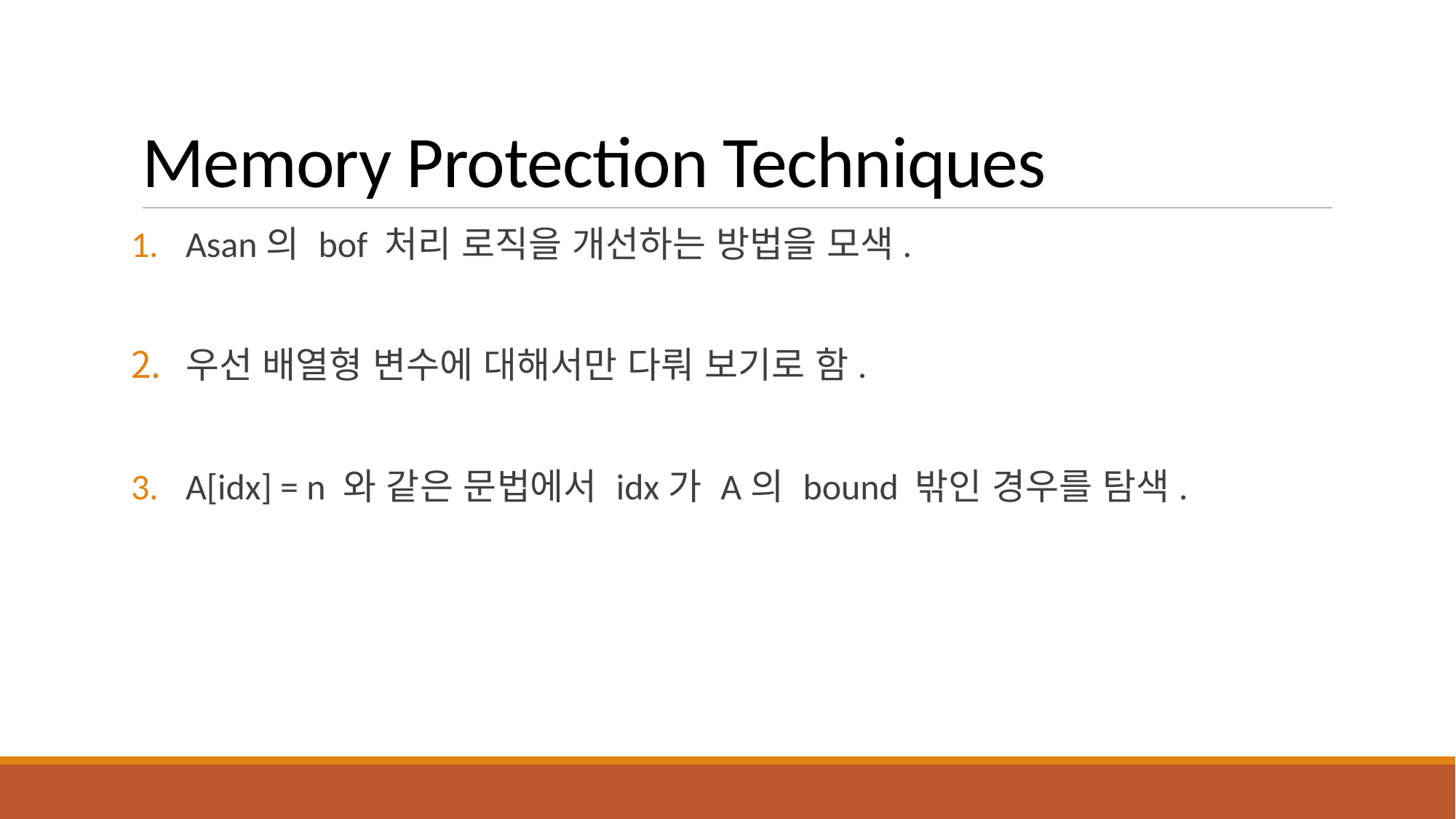

# Memory Protection Techniques
Asan의 bof 처리 로직을 개선하는 방법을 모색.

우선 배열형 변수에 대해서만 다뤄 보기로 함.

A[idx] = n 와 같은 문법에서 idx가 A의 bound 밖인 경우를 탐색.